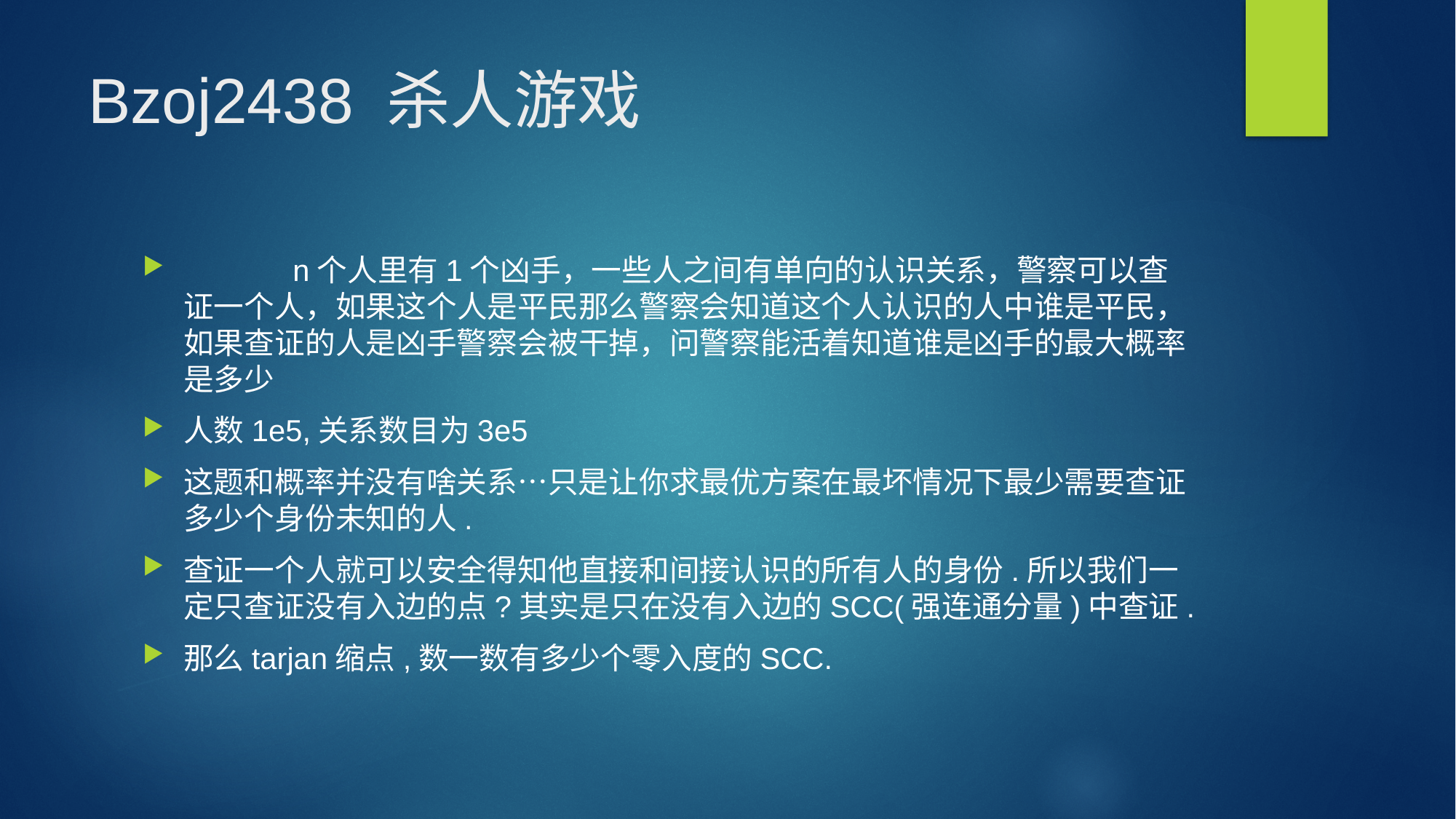

# Bzoj2438 杀人游戏
	n个人里有1个凶手，一些人之间有单向的认识关系，警察可以查证一个人，如果这个人是平民那么警察会知道这个人认识的人中谁是平民，如果查证的人是凶手警察会被干掉，问警察能活着知道谁是凶手的最大概率是多少
人数1e5,关系数目为3e5
这题和概率并没有啥关系…只是让你求最优方案在最坏情况下最少需要查证多少个身份未知的人.
查证一个人就可以安全得知他直接和间接认识的所有人的身份.所以我们一定只查证没有入边的点?其实是只在没有入边的SCC(强连通分量)中查证.
那么tarjan缩点,数一数有多少个零入度的SCC.